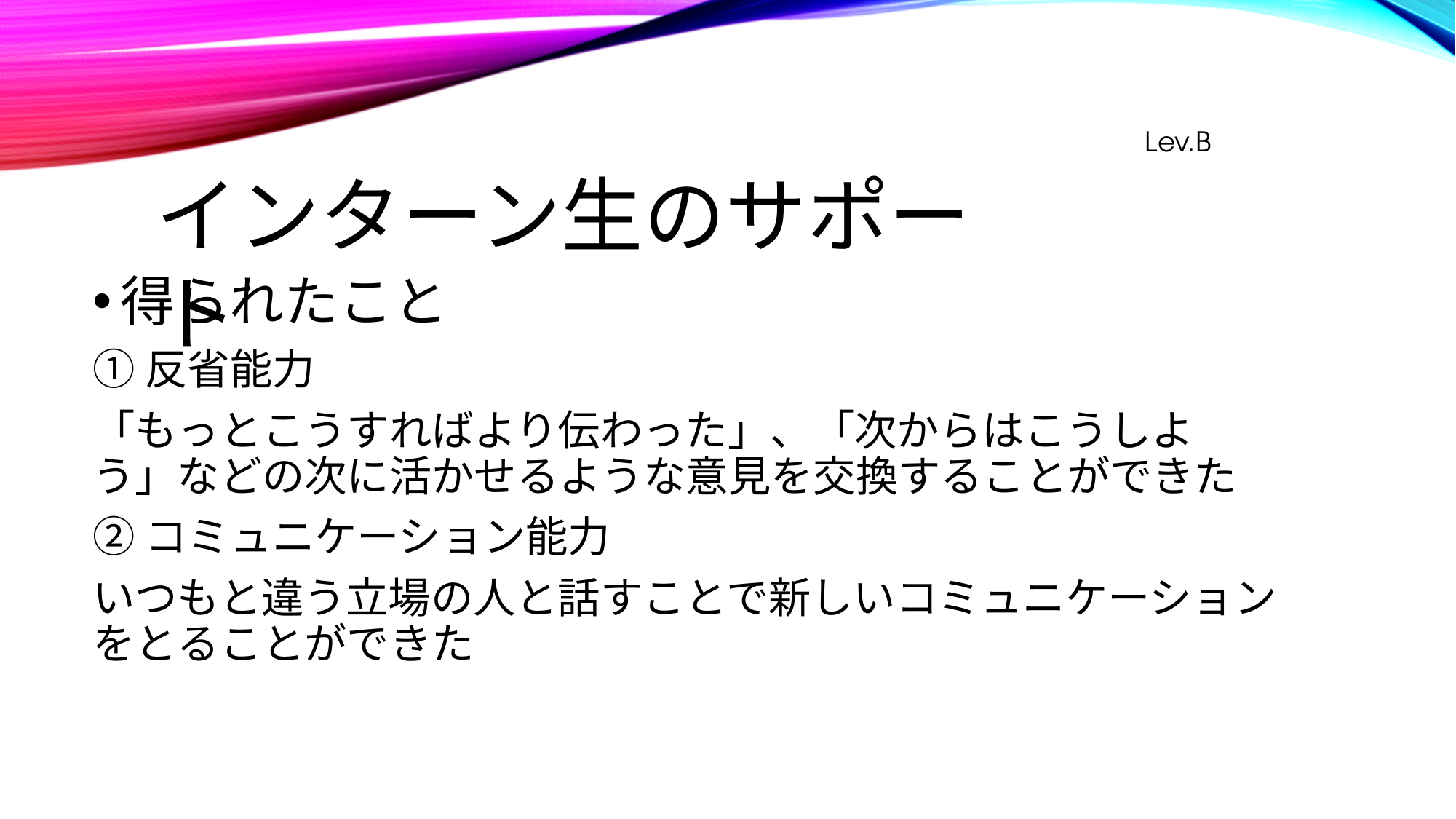

Lev.B
インターン生のサポート
得られたこと
①反省能力
「もっとこうすればより伝わった」、「次からはこうしよう」などの次に活かせるような意見を交換することができた
②コミュニケーション能力
いつもと違う立場の人と話すことで新しいコミュニケーションをとることができた